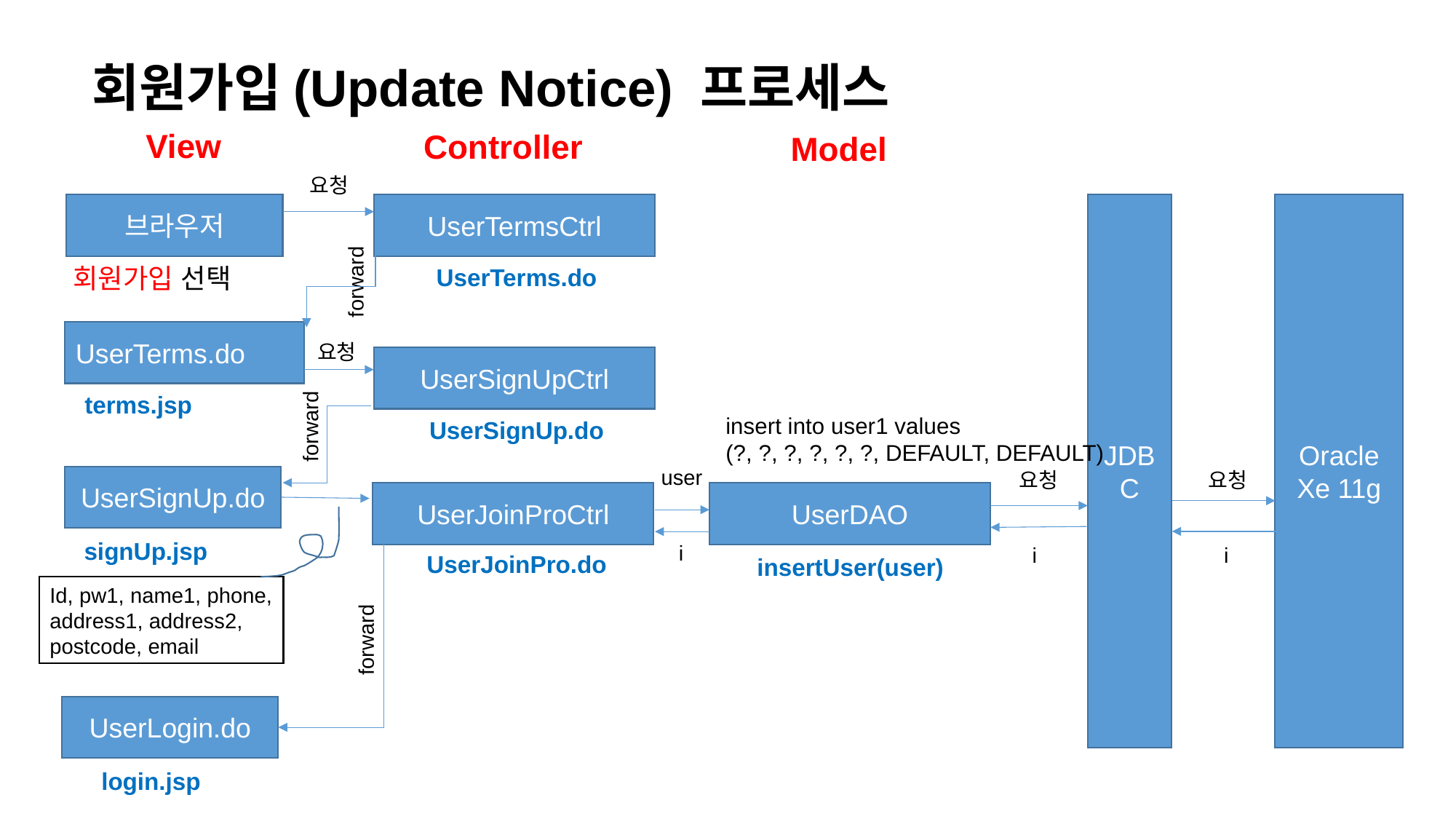

회원가입(Update Notice) 프로세스
View
Controller
Model
요청
JDBC
Oracle
Xe 11g
브라우저
UserTermsCtrl
회원가입 선택
UserTerms.do
forward
UserTerms.do
요청
UserSignUpCtrl
terms.jsp
insert into user1 values
(?, ?, ?, ?, ?, ?, DEFAULT, DEFAULT)
forward
UserSignUp.do
user
요청
요청
UserSignUp.do
UserDAO
UserJoinProCtrl

signUp.jsp
i
i
i
UserJoinPro.do
insertUser(user)
Id, pw1, name1, phone, address1, address2, postcode, email
forward
UserLogin.do
login.jsp